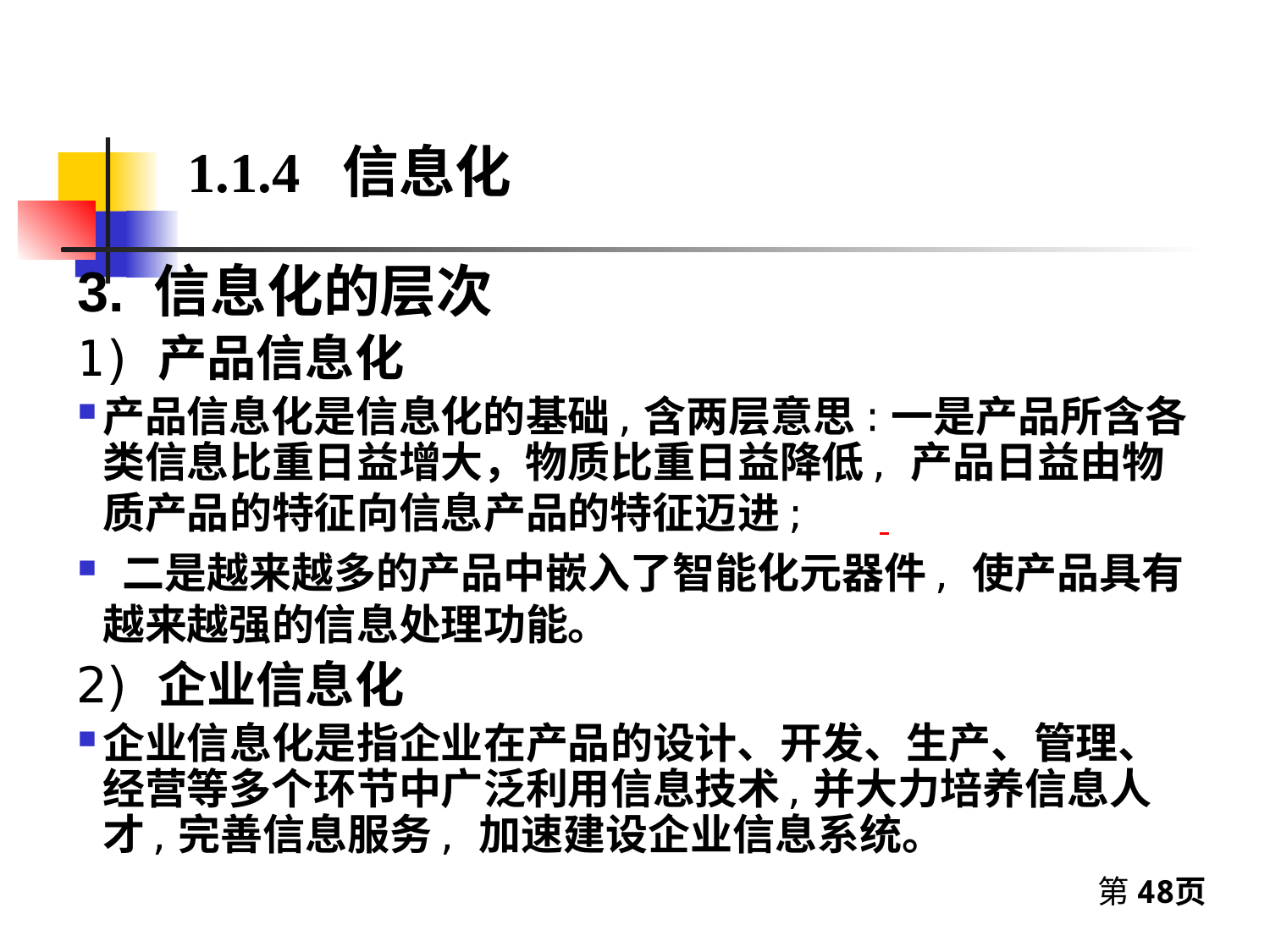

1.1.4  信息化
3. 信息化的层次
1) 产品信息化
产品信息化是信息化的基础,含两层意思:一是产品所含各类信息比重日益增大，物质比重日益降低, 产品日益由物质产品的特征向信息产品的特征迈进;
 二是越来越多的产品中嵌入了智能化元器件, 使产品具有越来越强的信息处理功能。
2) 企业信息化
企业信息化是指企业在产品的设计、开发、生产、管理、经营等多个环节中广泛利用信息技术,并大力培养信息人才,完善信息服务, 加速建设企业信息系统。